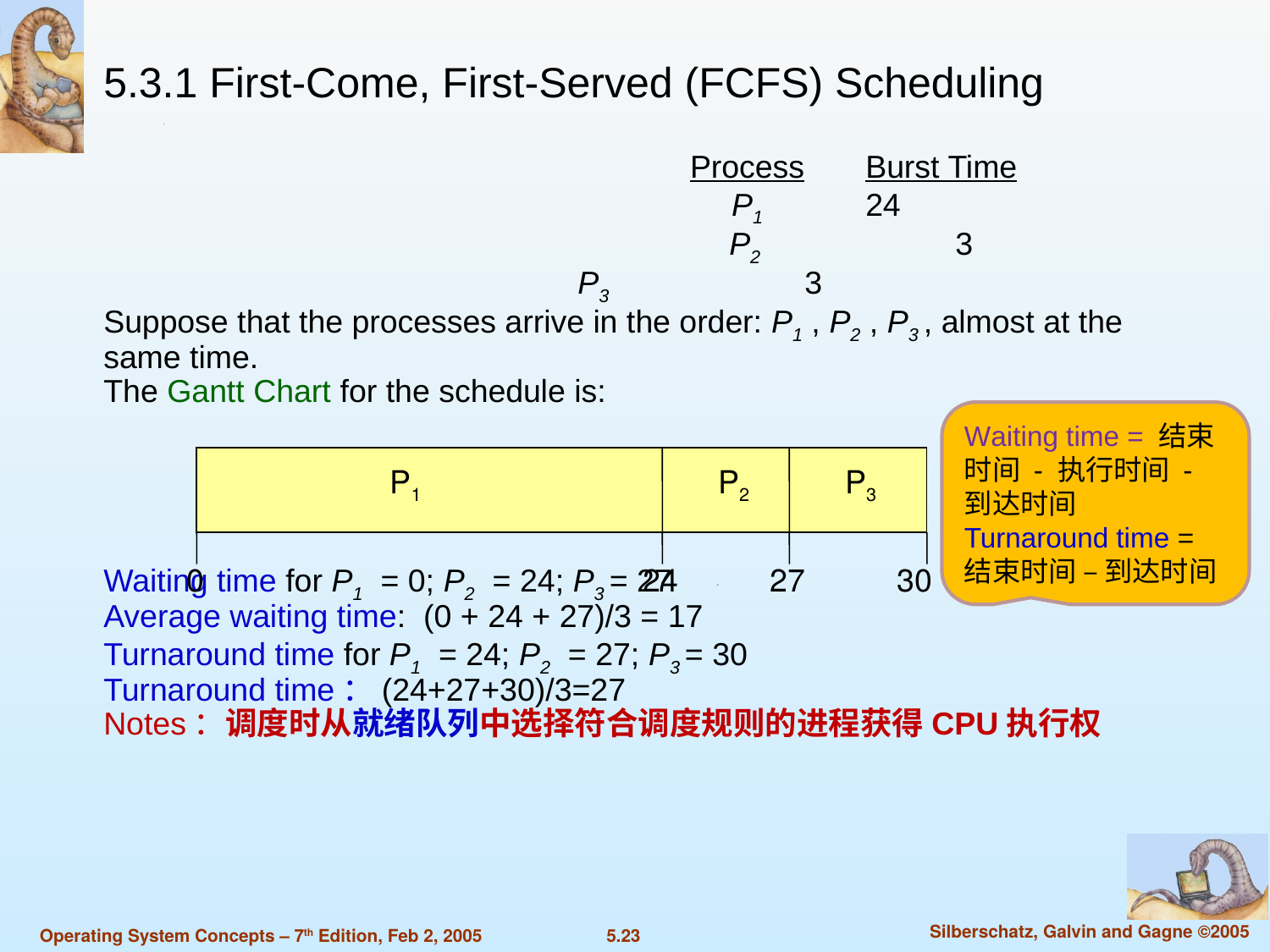

5.3.1 First-Come, First-Served (FCFS) Scheduling
		Process	Burst Time
		P1	24
		                       P2                      3
	                                        P3                      3
Suppose that the processes arrive in the order: P1 , P2 , P3 , almost at the same time.
The Gantt Chart for the schedule is:
Waiting time for P1  = 0; P2  = 24; P3 = 27
Average waiting time:  (0 + 24 + 27)/3 = 17
Turnaround time for P1  = 24; P2  = 27; P3 = 30
Turnaround time：(24+27+30)/3=27
Notes：调度时从就绪队列中选择符合调度规则的进程获得CPU执行权
Waiting time = 结束时间 - 执行时间 - 到达时间
Turnaround time = 结束时间 – 到达时间

P1
P2
P3

0
24
27
30